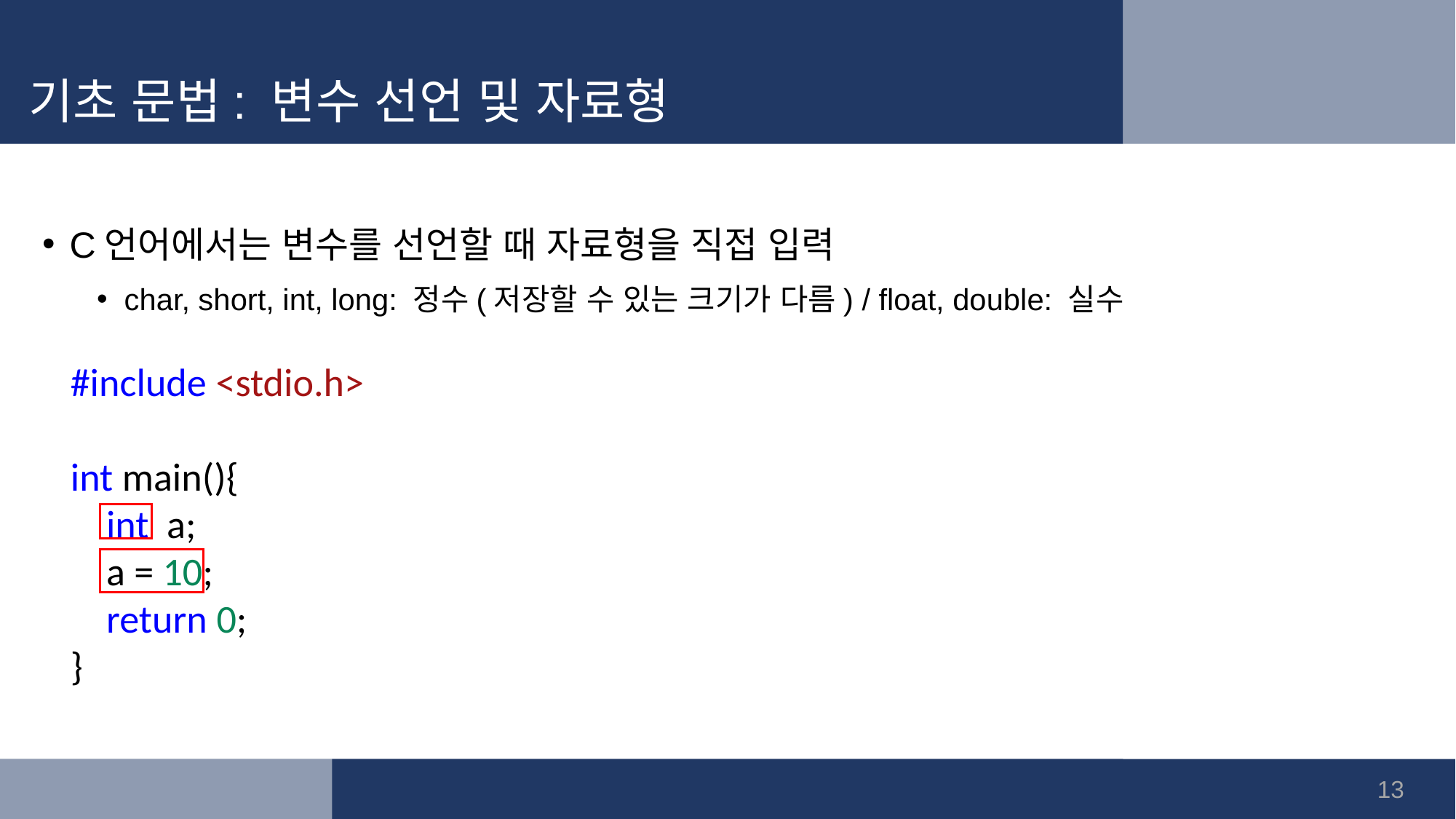

# 기초 문법: 변수 선언 및 자료형
C언어에서는 변수를 선언할 때 자료형을 직접 입력
char, short, int, long: 정수(저장할 수 있는 크기가 다름) / float, double: 실수
#include <stdio.h>

int main(){
    int  a;
    a = 10;
    return 0;
}

13